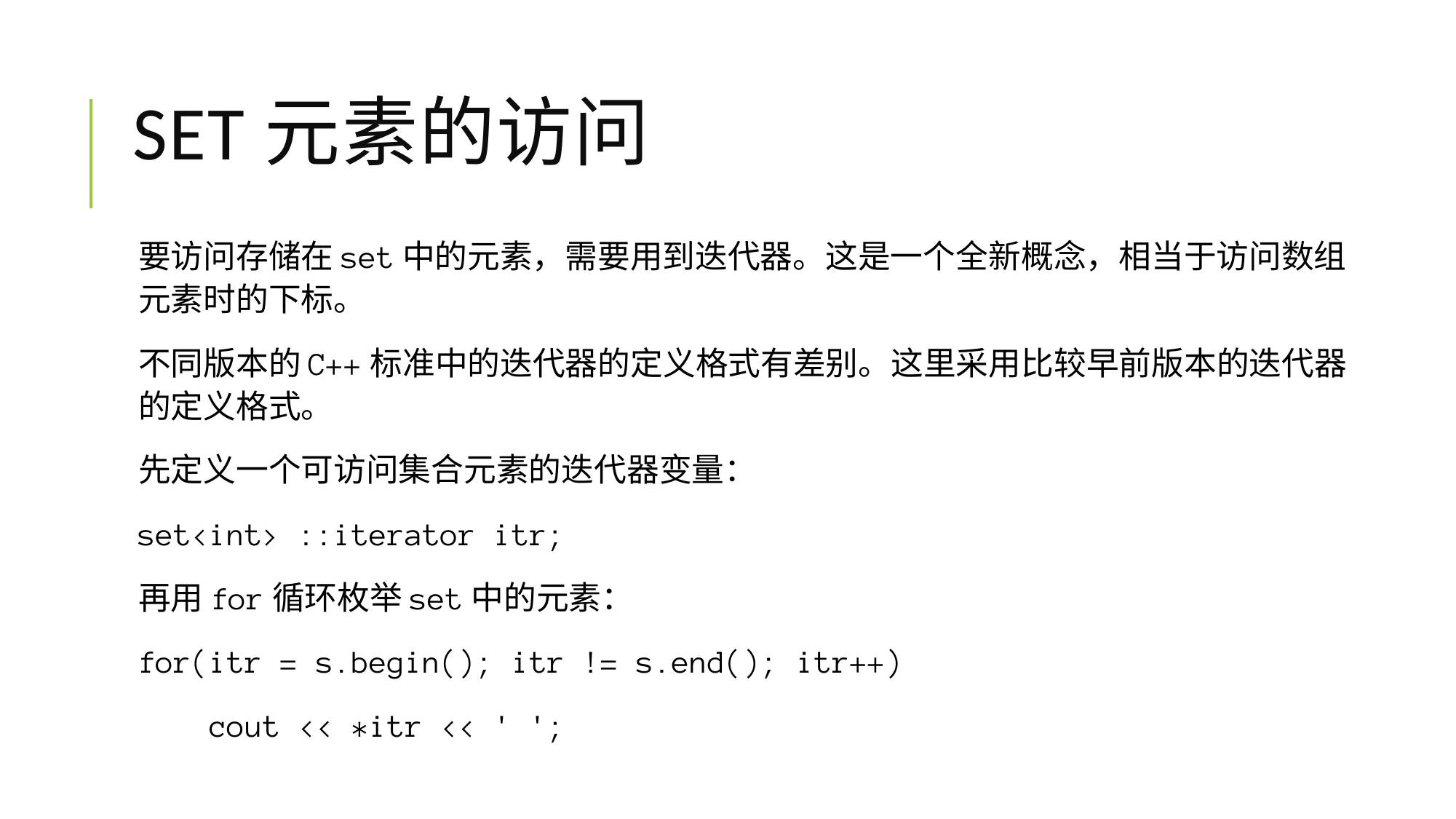

# SET元素的访问
要访问存储在set中的元素，需要用到迭代器。这是一个全新概念，相当于访问数组元素时的下标。
不同版本的C++标准中的迭代器的定义格式有差别。这里采用比较早前版本的迭代器的定义格式。
先定义一个可访问集合元素的迭代器变量：
set<int> ::iterator itr;
再用for循环枚举set中的元素：
for(itr = s.begin(); itr != s.end(); itr++)
    cout << *itr << ' ';